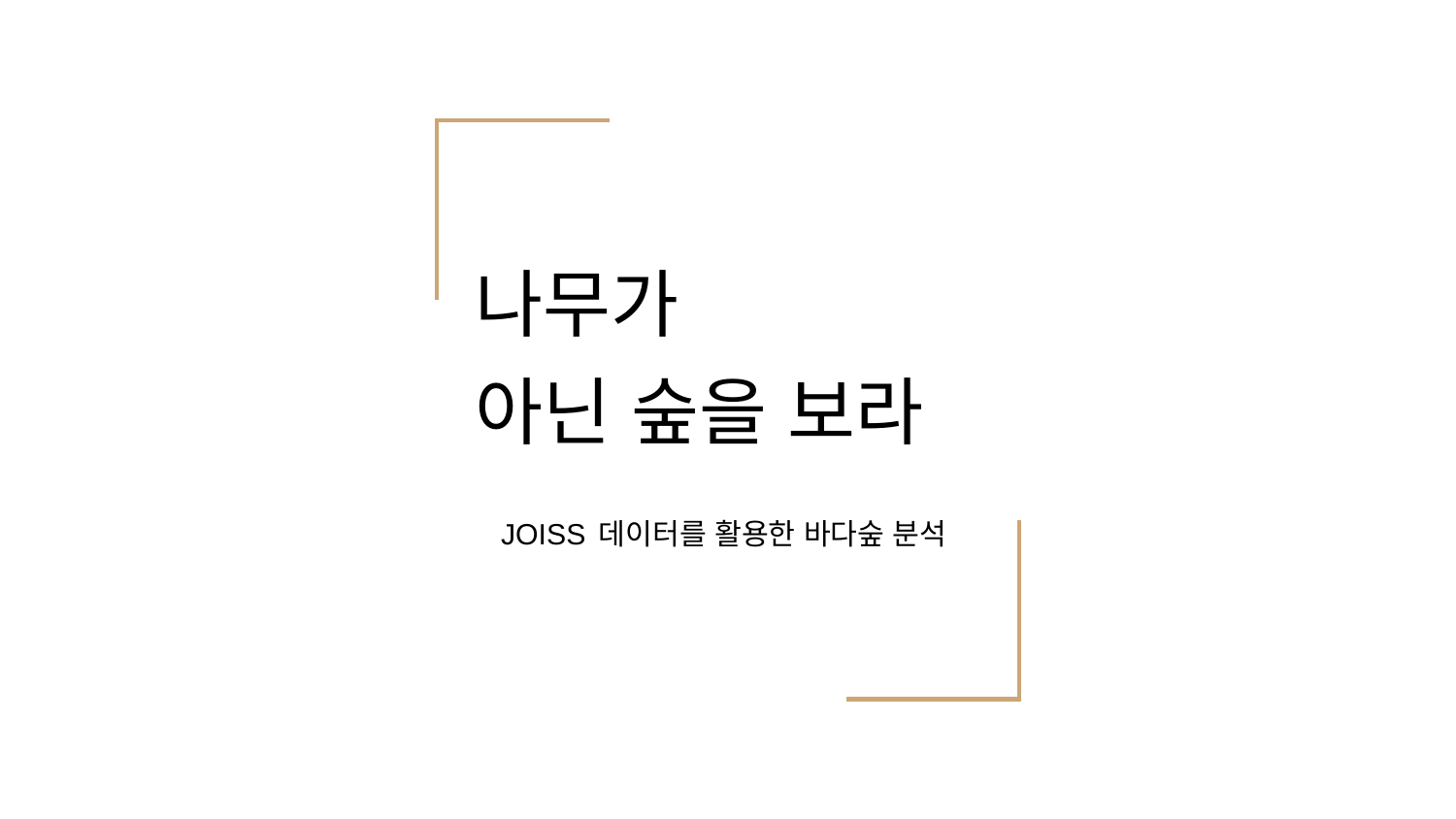

# 나무가
아닌 숲을 보라
JOISS 데이터를 활용한 바다숲 분석